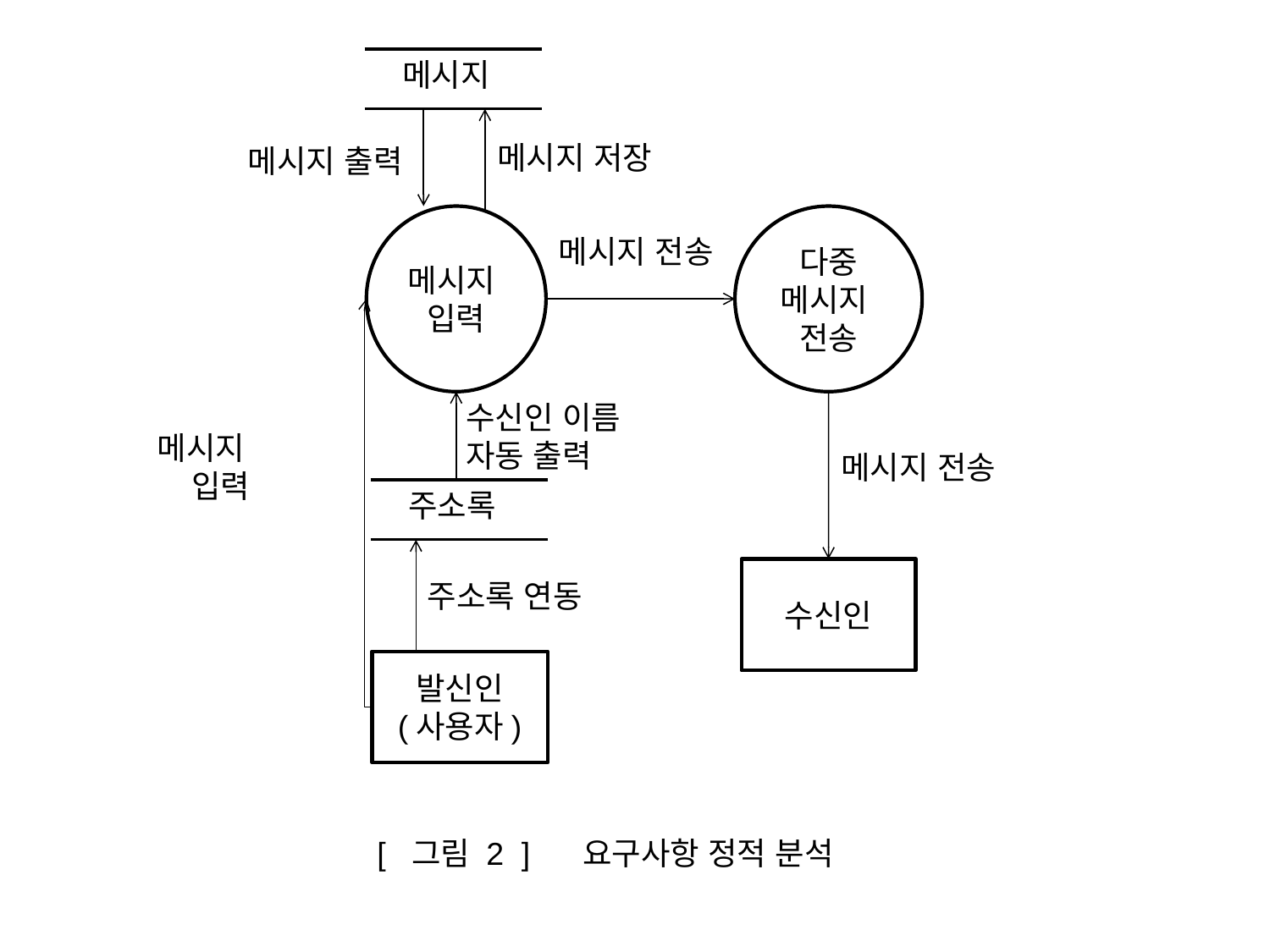

메시지
메시지 저장
메시지 출력
메시지
입력
다중
메시지
전송
메시지 전송
수신인 이름
자동 출력
메시지
   입력
메시지 전송
  주소록
수신인
주소록 연동
발신인
(사용자)
[  그림 2  ]     요구사항 정적 분석